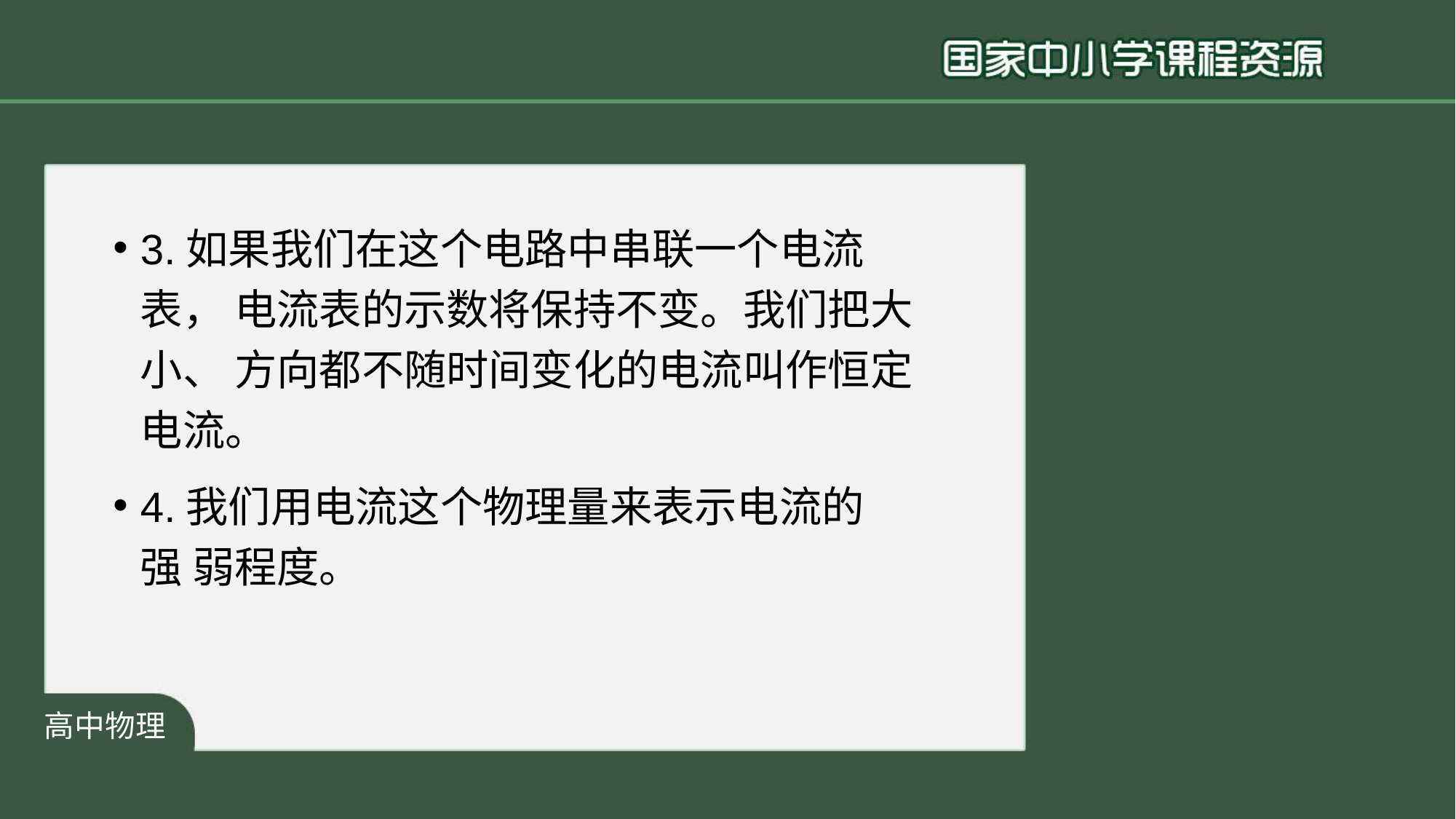

小学语文
3.如果我们在这个电路中串联一个电流表， 电流表的示数将保持不变。我们把大小、 方向都不随时间变化的电流叫作恒定电流。
4.我们用电流这个物理量来表示电流的强 弱程度。
高中物理